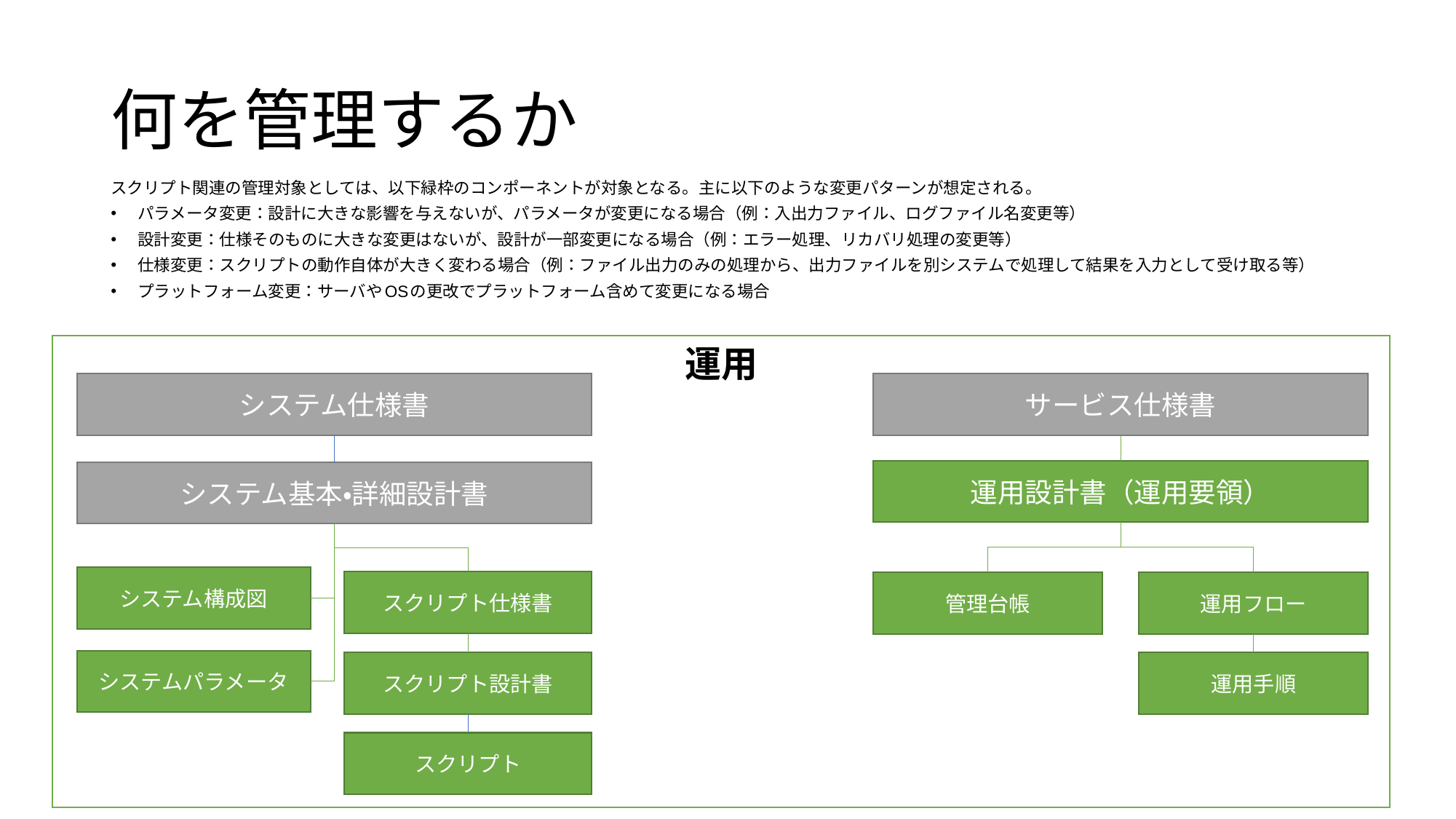

# 何を管理するか
スクリプト関連の管理対象としては、以下緑枠のコンポーネントが対象となる。主に以下のような変更パターンが想定される。
パラメータ変更：設計に大きな影響を与えないが、パラメータが変更になる場合（例：入出力ファイル、ログファイル名変更等）
設計変更：仕様そのものに大きな変更はないが、設計が一部変更になる場合（例：エラー処理、リカバリ処理の変更等）
仕様変更：スクリプトの動作自体が大きく変わる場合（例：ファイル出力のみの処理から、出力ファイルを別システムで処理して結果を入力として受け取る等）
プラットフォーム変更：サーバやOSの更改でプラットフォーム含めて変更になる場合
運用
システム仕様書
サービス仕様書
運用設計書（運用要領）
システム基本・詳細設計書
システム構成図
スクリプト仕様書
管理台帳
運用フロー
システムパラメータ
スクリプト設計書
運用手順
スクリプト